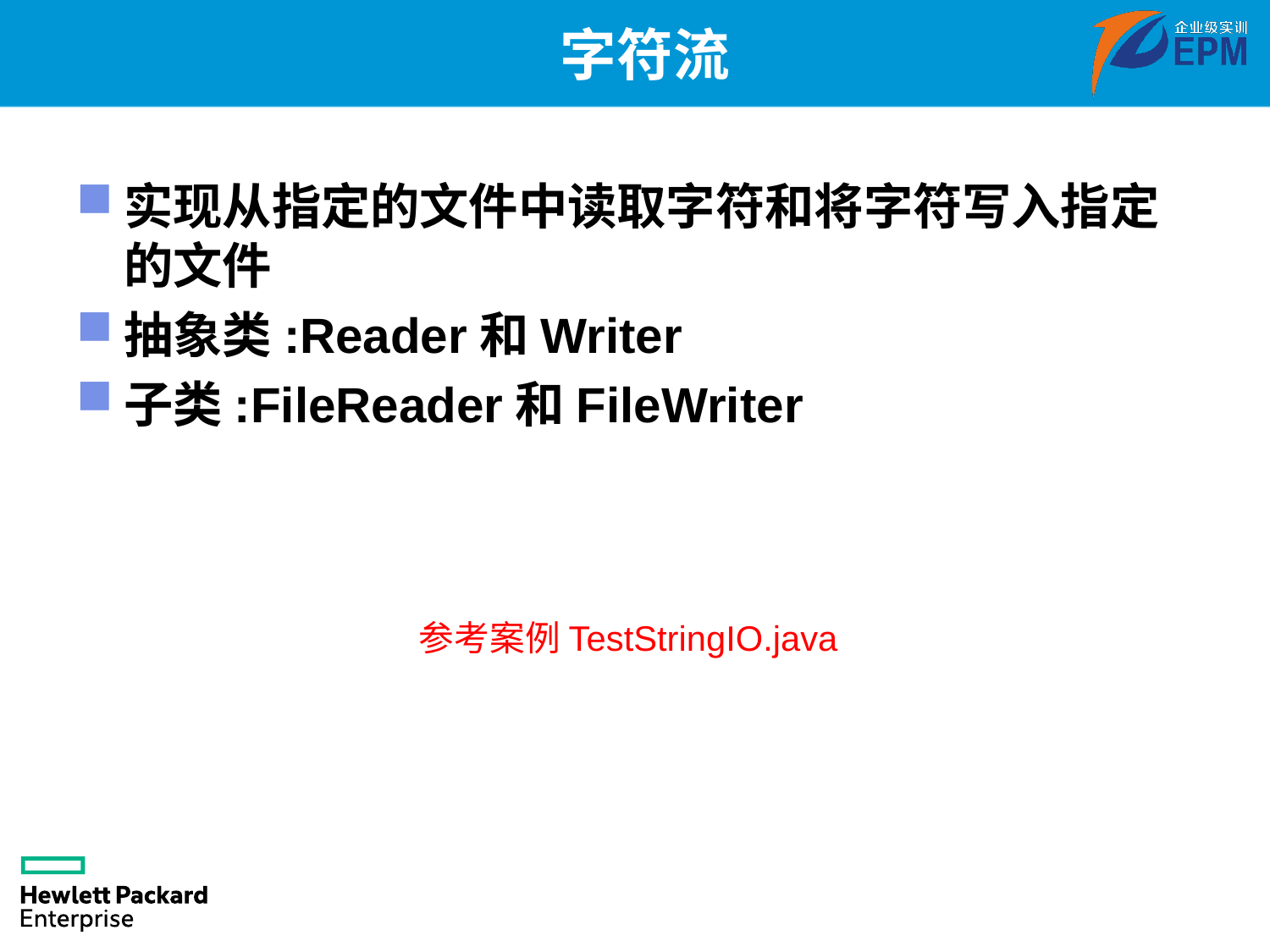

# 字符流
实现从指定的文件中读取字符和将字符写入指定的文件
抽象类:Reader和Writer
子类:FileReader和FileWriter
参考案例TestStringIO.java